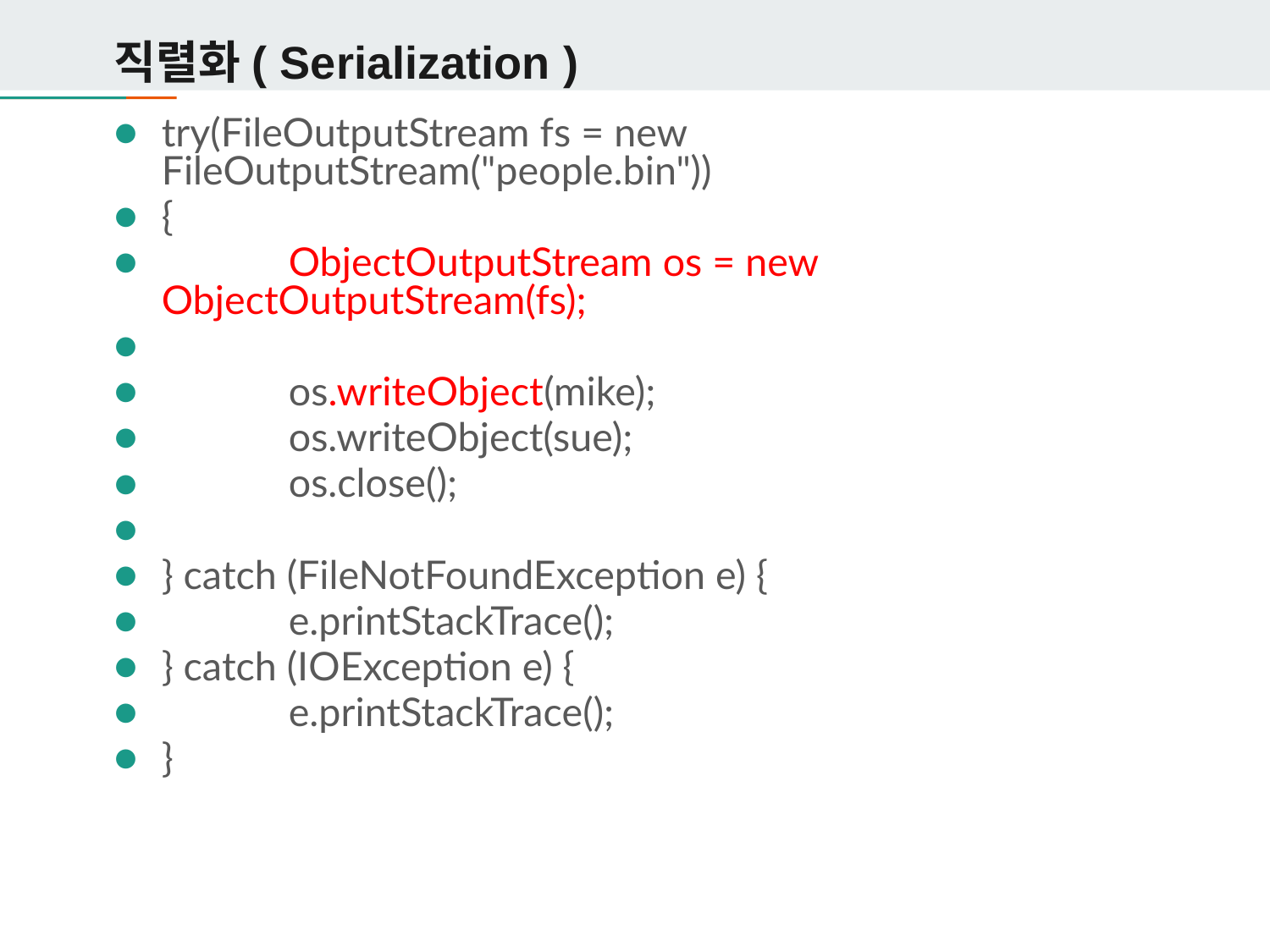

# 직렬화( Serialization )
try(FileOutputStream fs = new FileOutputStream("people.bin"))
{
 	ObjectOutputStream os = new ObjectOutputStream(fs);

 	os.writeObject(mike);
 	os.writeObject(sue);
 	os.close();

} catch (FileNotFoundException e) {
 	e.printStackTrace();
} catch (IOException e) {
 	e.printStackTrace();
}